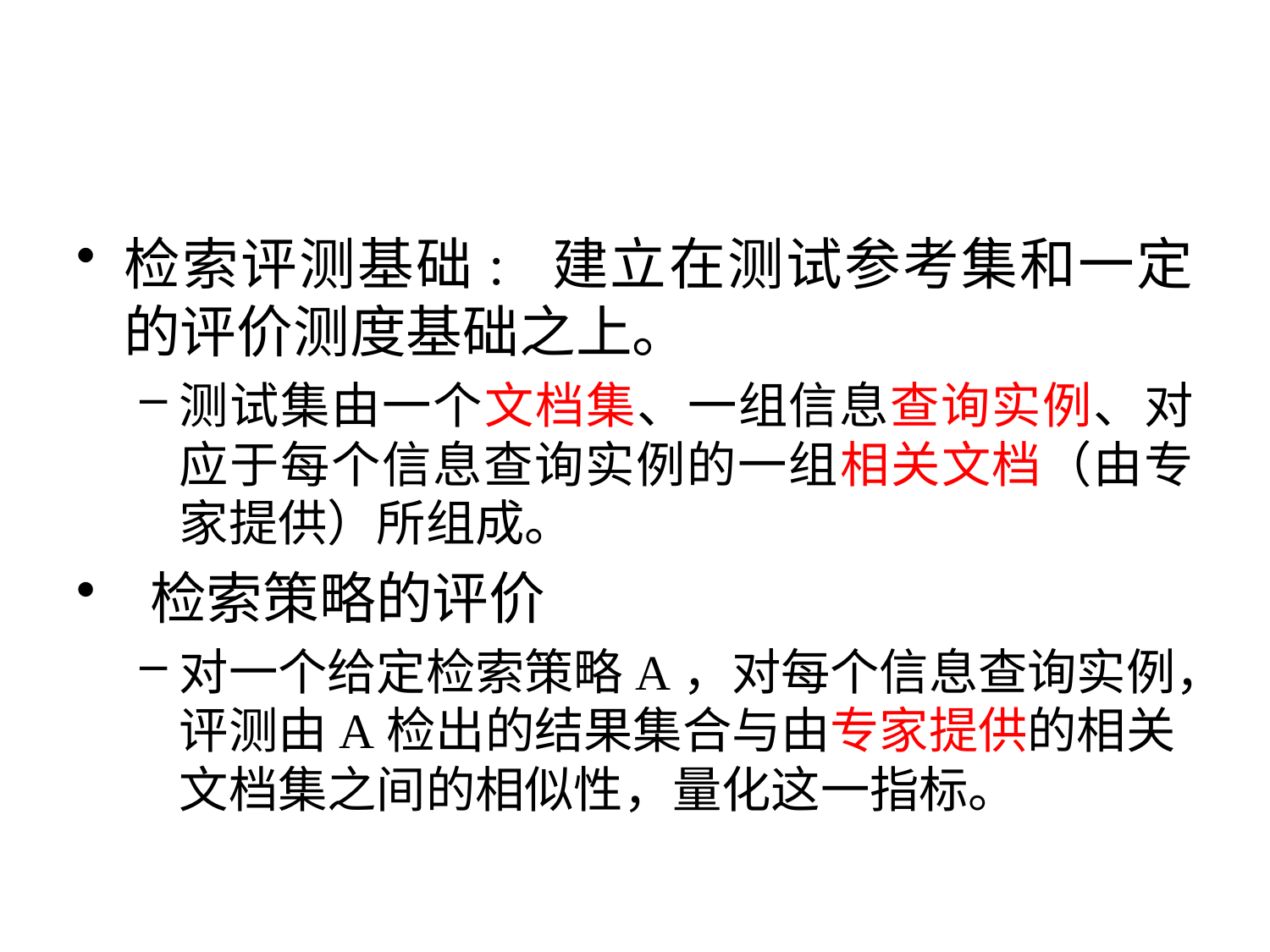

#
检索评测基础:  建立在测试参考集和一定的评价测度基础之上。
测试集由一个文档集、一组信息查询实例、对应于每个信息查询实例的一组相关文档（由专家提供）所组成。
 检索策略的评价
对一个给定检索策略A，对每个信息查询实例，评测由A检出的结果集合与由专家提供的相关文档集之间的相似性，量化这一指标。